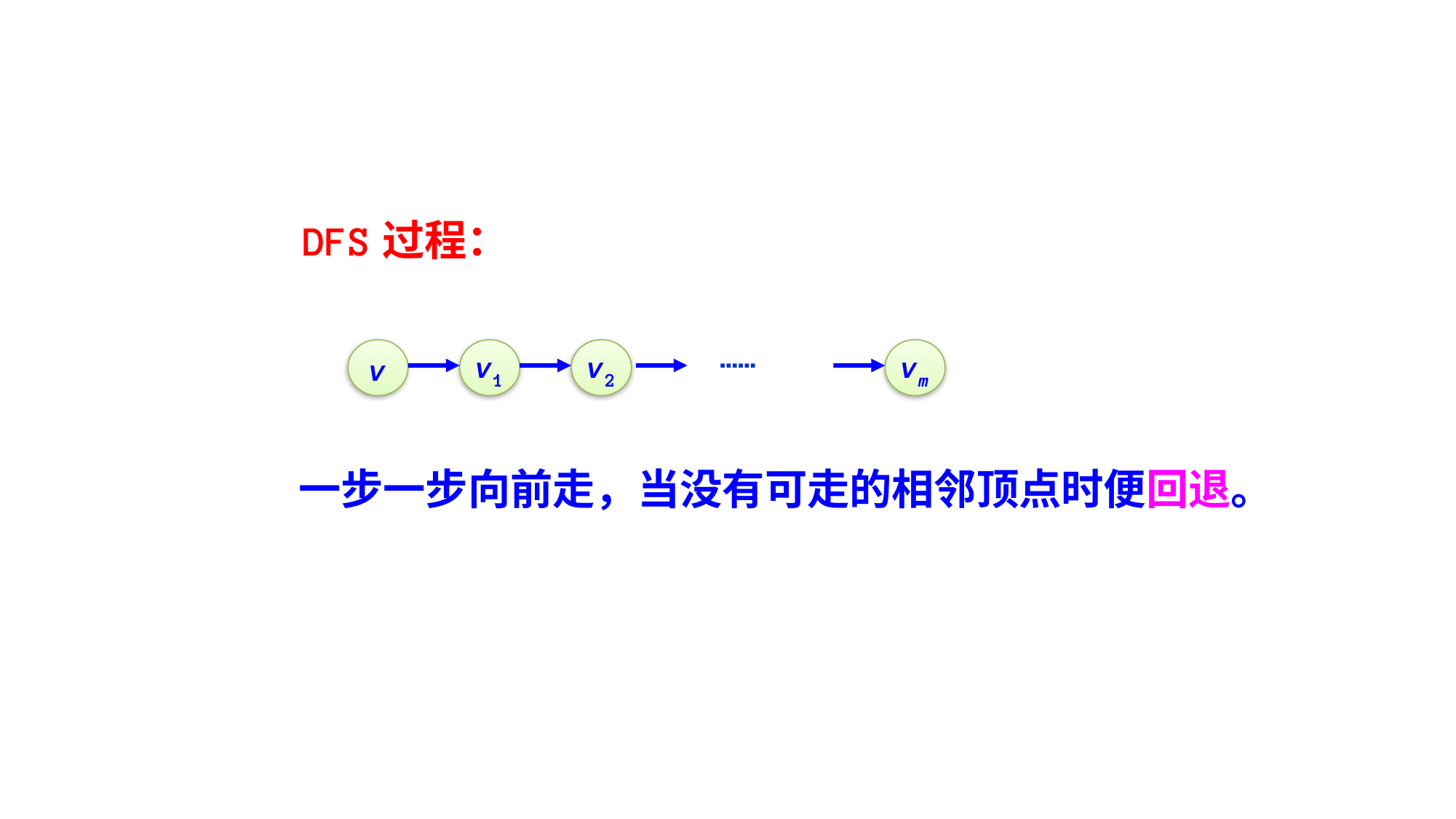

DFS过程：
……
vm

v
v1

v2

一步一步向前走，当没有可走的相邻顶点时便回退。